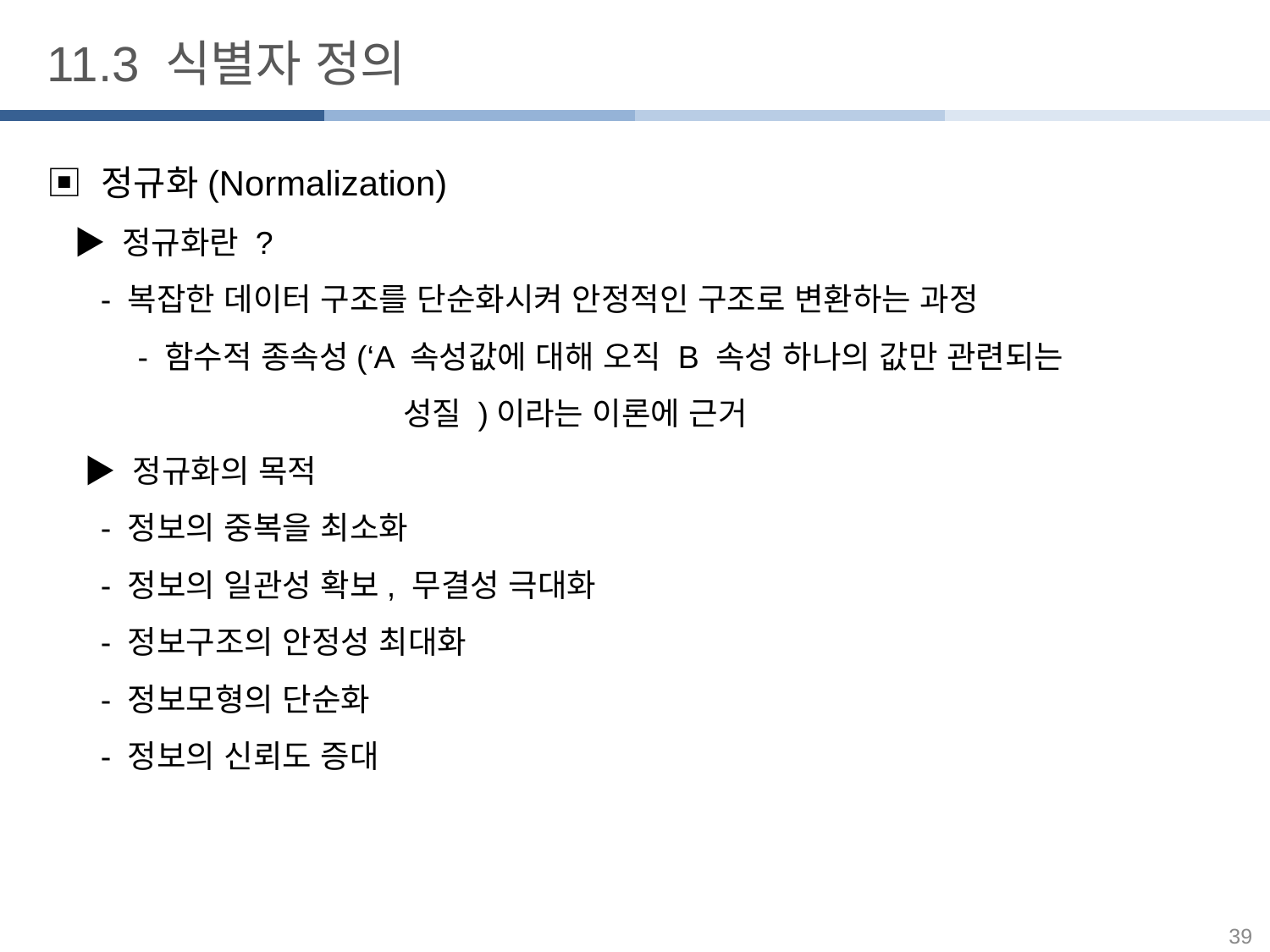

11.3 식별자 정의
▣ 정규화(Normalization)
   ▶ 정규화란 ?
      - 복잡한 데이터 구조를 단순화시켜 안정적인 구조로 변환하는 과정
      - 함수적 종속성(‘A 속성값에 대해 오직 B 속성 하나의 값만 관련되는
                                   성질 )이라는 이론에 근거
▶ 정규화의 목적
      - 정보의 중복을 최소화
      - 정보의 일관성 확보, 무결성 극대화
      - 정보구조의 안정성 최대화
      - 정보모형의 단순화
      - 정보의 신뢰도 증대
39